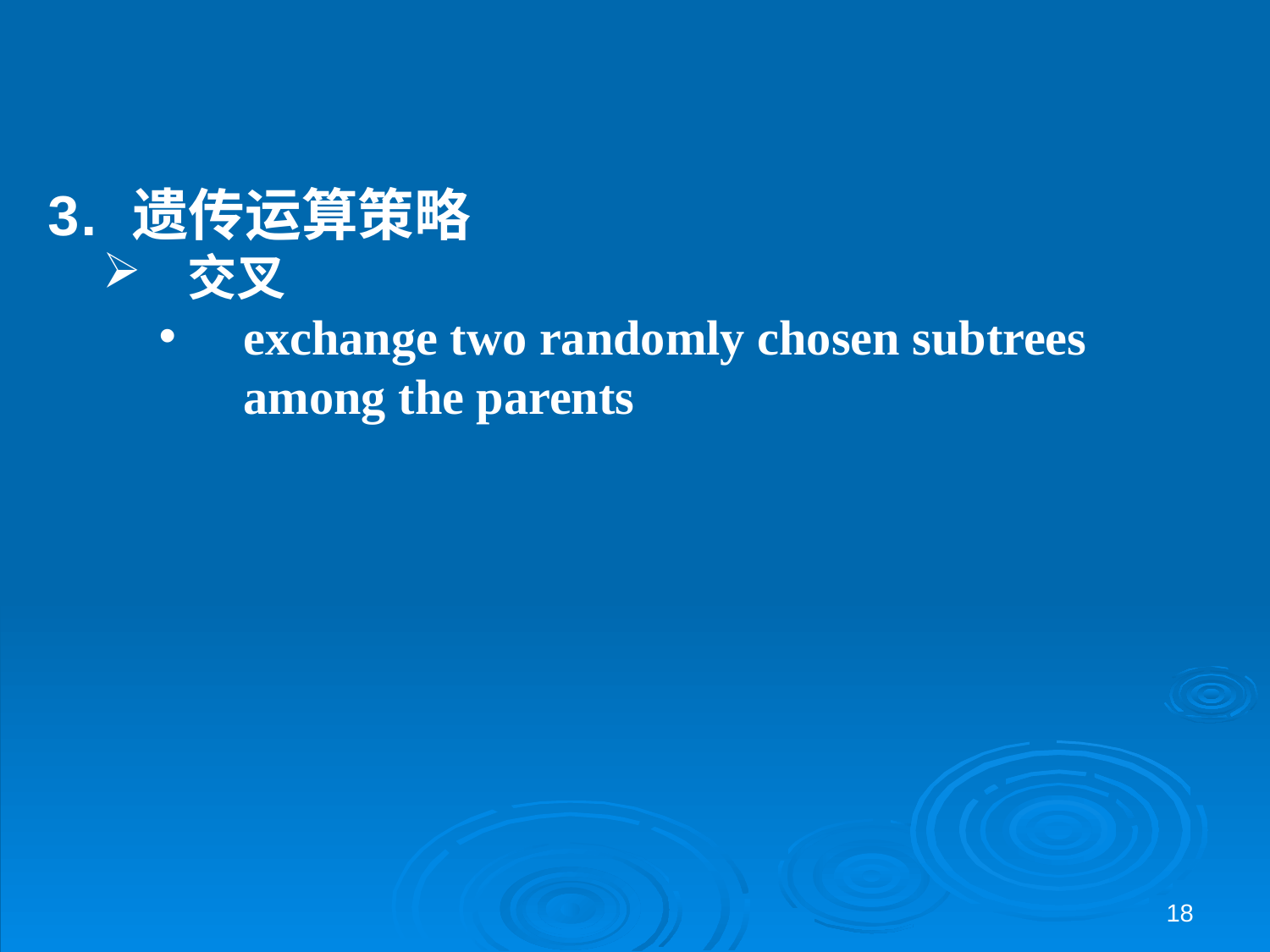

遗传运算策略
交叉
exchange two randomly chosen subtrees among the parents
18